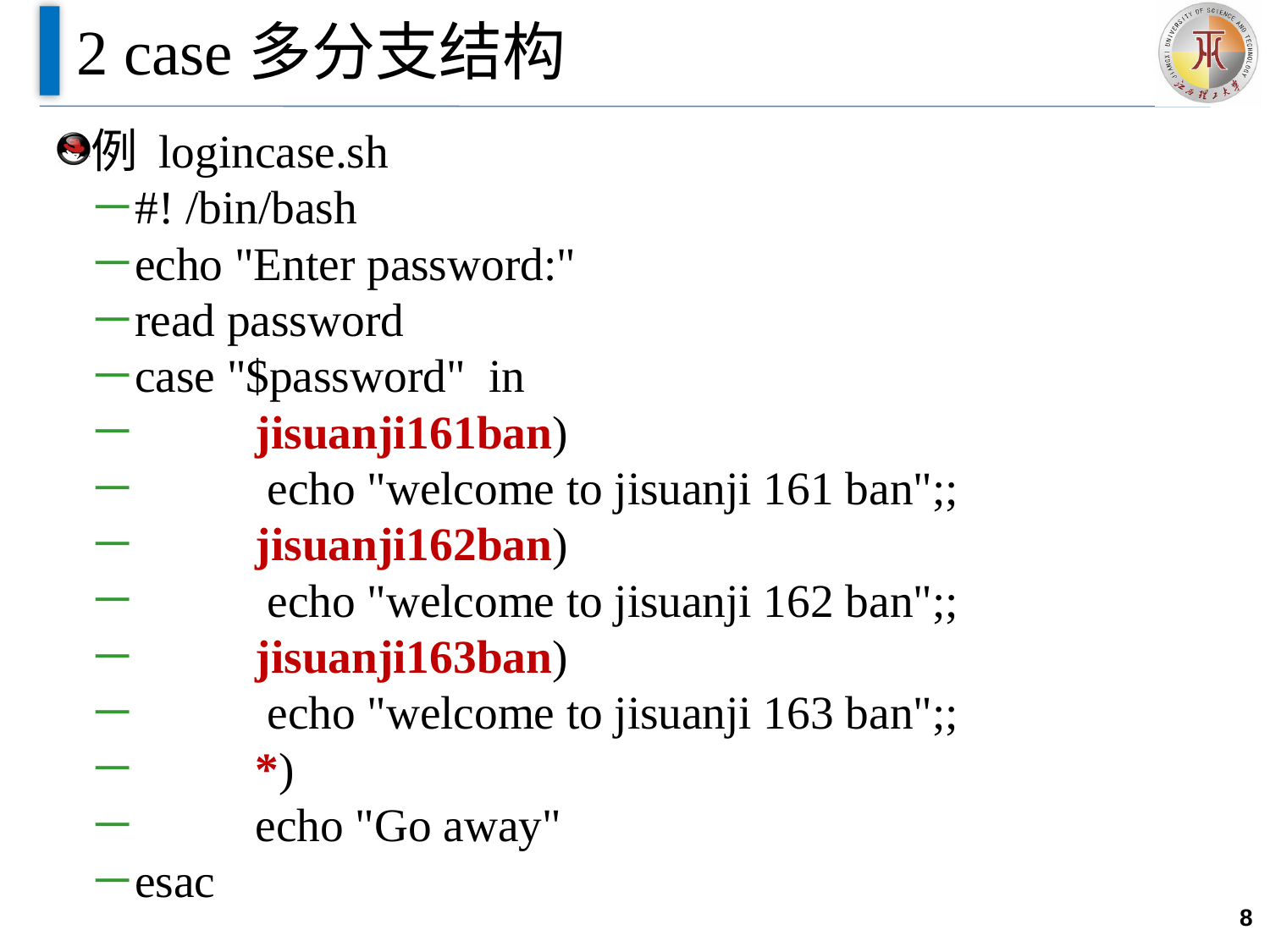

# 2 case多分支结构
例 logincase.sh
#! /bin/bash
echo "Enter password:"
read password
case "$password"  in
	jisuanji161ban)
	 echo "welcome to jisuanji 161 ban";;
	jisuanji162ban)
	 echo "welcome to jisuanji 162 ban";;
	jisuanji163ban)
	 echo "welcome to jisuanji 163 ban";;
	*)
	echo "Go away"
esac
8